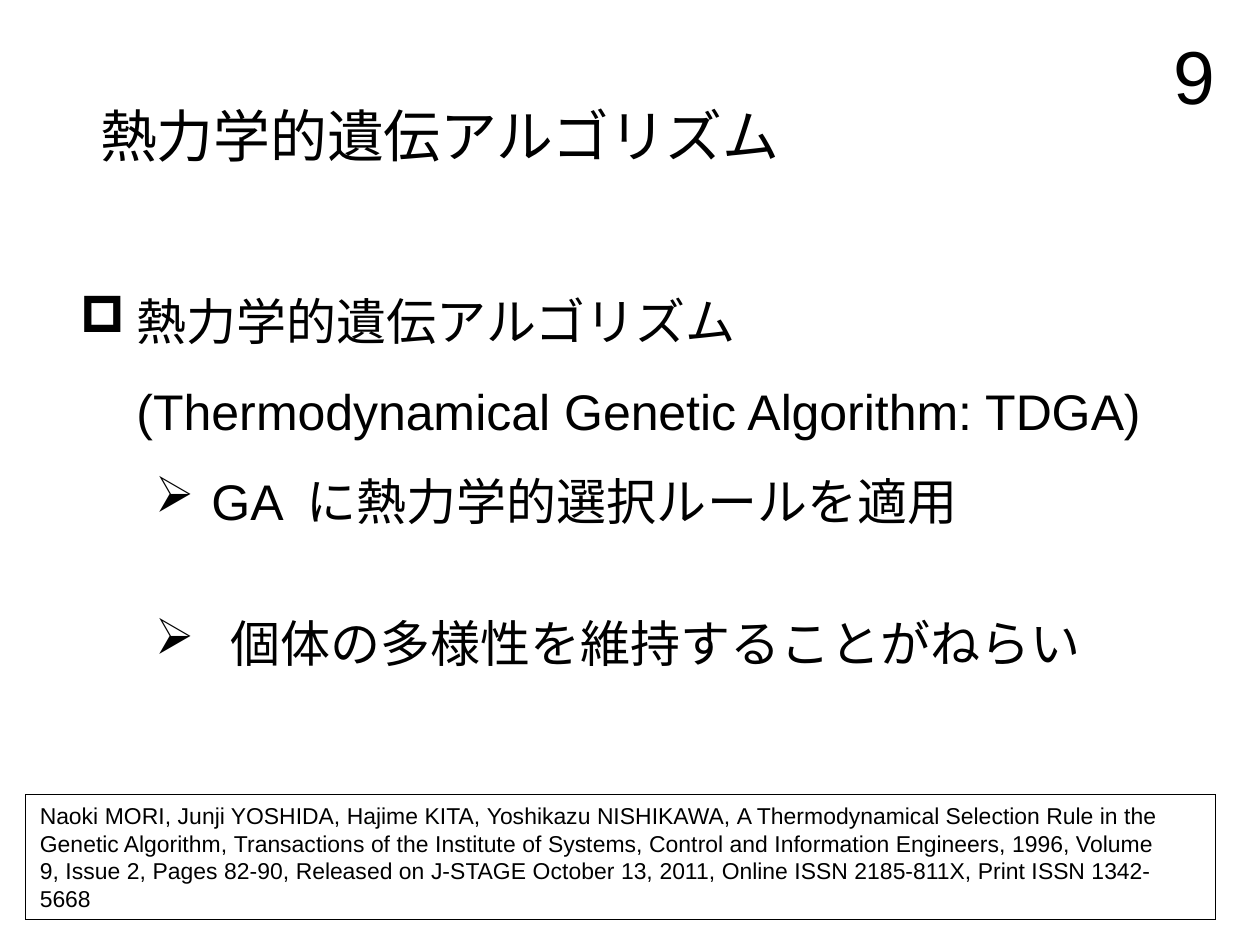

# 熱力学的遺伝アルゴリズム
9
熱力学的遺伝アルゴリズム
(Thermodynamical Genetic Algorithm: TDGA)
GA に熱力学的選択ルールを適用

個体の多様性を維持することがねらい

Naoki MORI, Junji YOSHIDA, Hajime KITA, Yoshikazu NISHIKAWA, A Thermodynamical Selection Rule in the Genetic Algorithm, Transactions of the Institute of Systems, Control and Information Engineers, 1996, Volume 9, Issue 2, Pages 82-90, Released on J-STAGE October 13, 2011, Online ISSN 2185-811X, Print ISSN 1342-5668